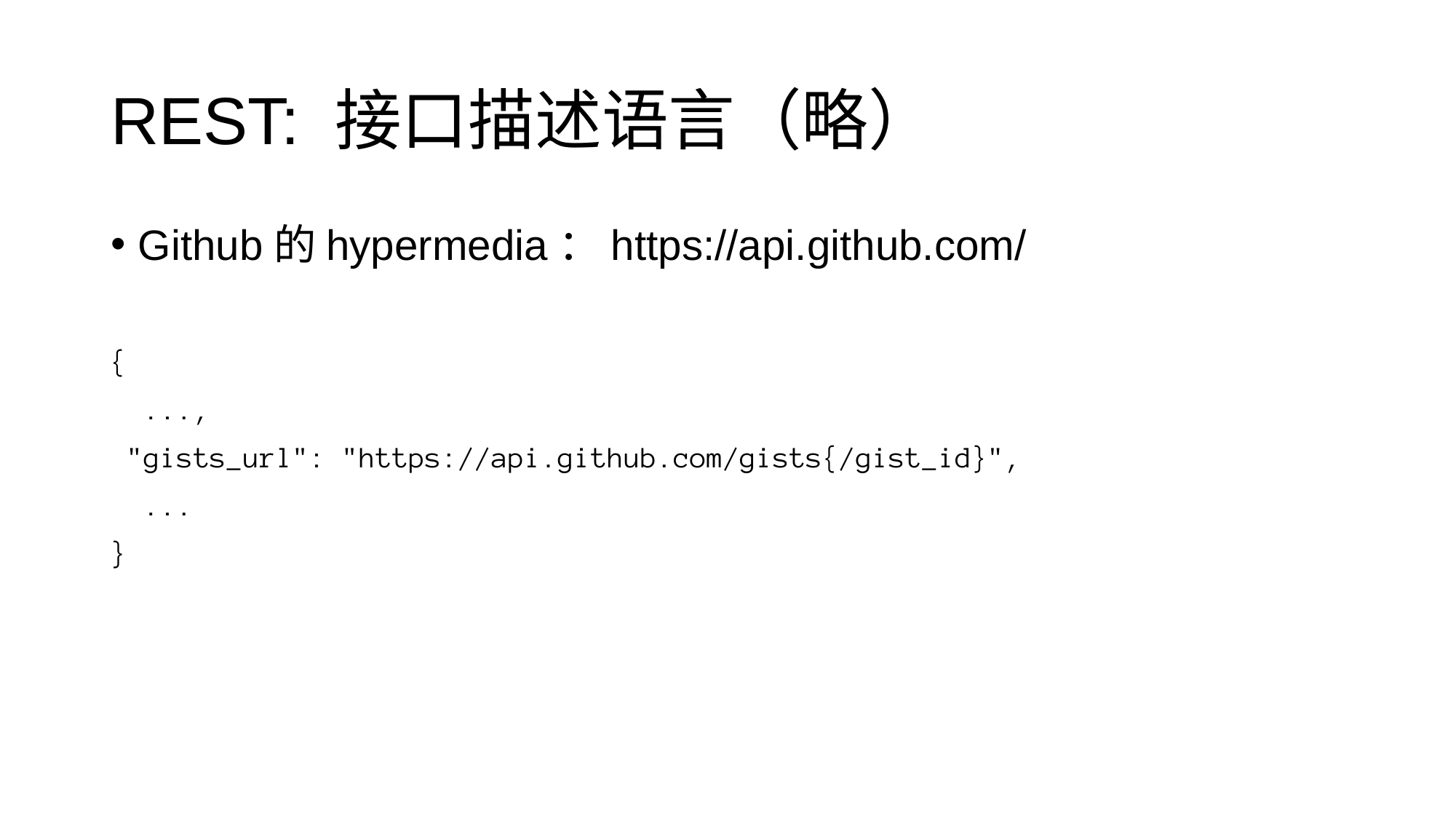

# REST: 接口描述语言（略）
Github的hypermedia：https://api.github.com/

{
  ...,
 "gists_url": "https://api.github.com/gists{/gist_id}",
  ...
}